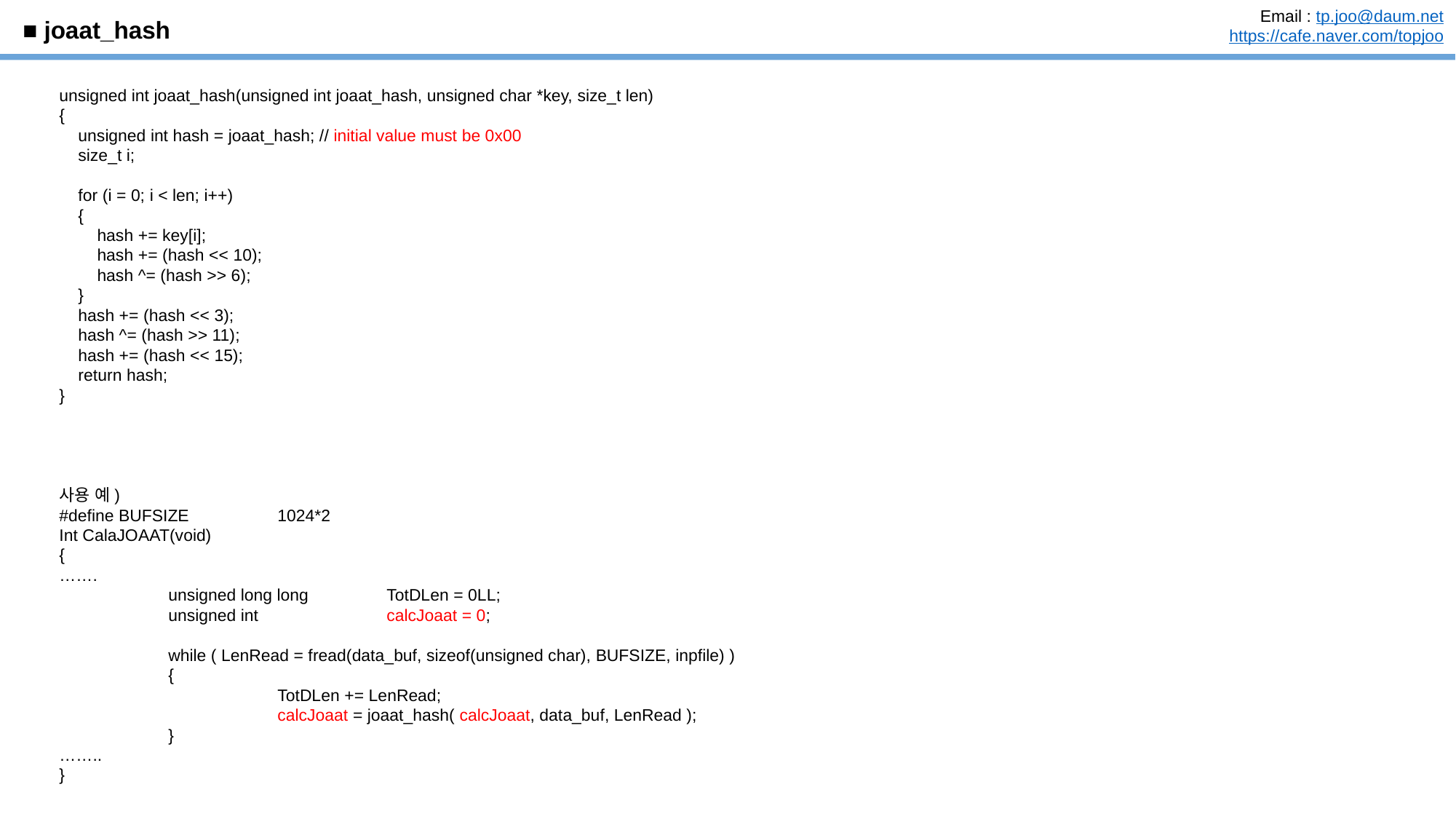

■ joaat_hash
unsigned int joaat_hash(unsigned int joaat_hash, unsigned char *key, size_t len)
{
    unsigned int hash = joaat_hash; // initial value must be 0x00
    size_t i;

    for (i = 0; i < len; i++)
    {
        hash += key[i];
        hash += (hash << 10);
        hash ^= (hash >> 6);
    }
    hash += (hash << 3);
    hash ^= (hash >> 11);
    hash += (hash << 15);
    return hash;
}

사용 예)
#define BUFSIZE  	1024*2
Int CalaJOAAT(void)
{
…….
	unsigned long long 	TotDLen = 0LL;
	unsigned int 		calcJoaat = 0;

	while ( LenRead = fread(data_buf, sizeof(unsigned char), BUFSIZE, inpfile) )
	{
		TotDLen += LenRead;
		calcJoaat = joaat_hash( calcJoaat, data_buf, LenRead );
	}
……..
}